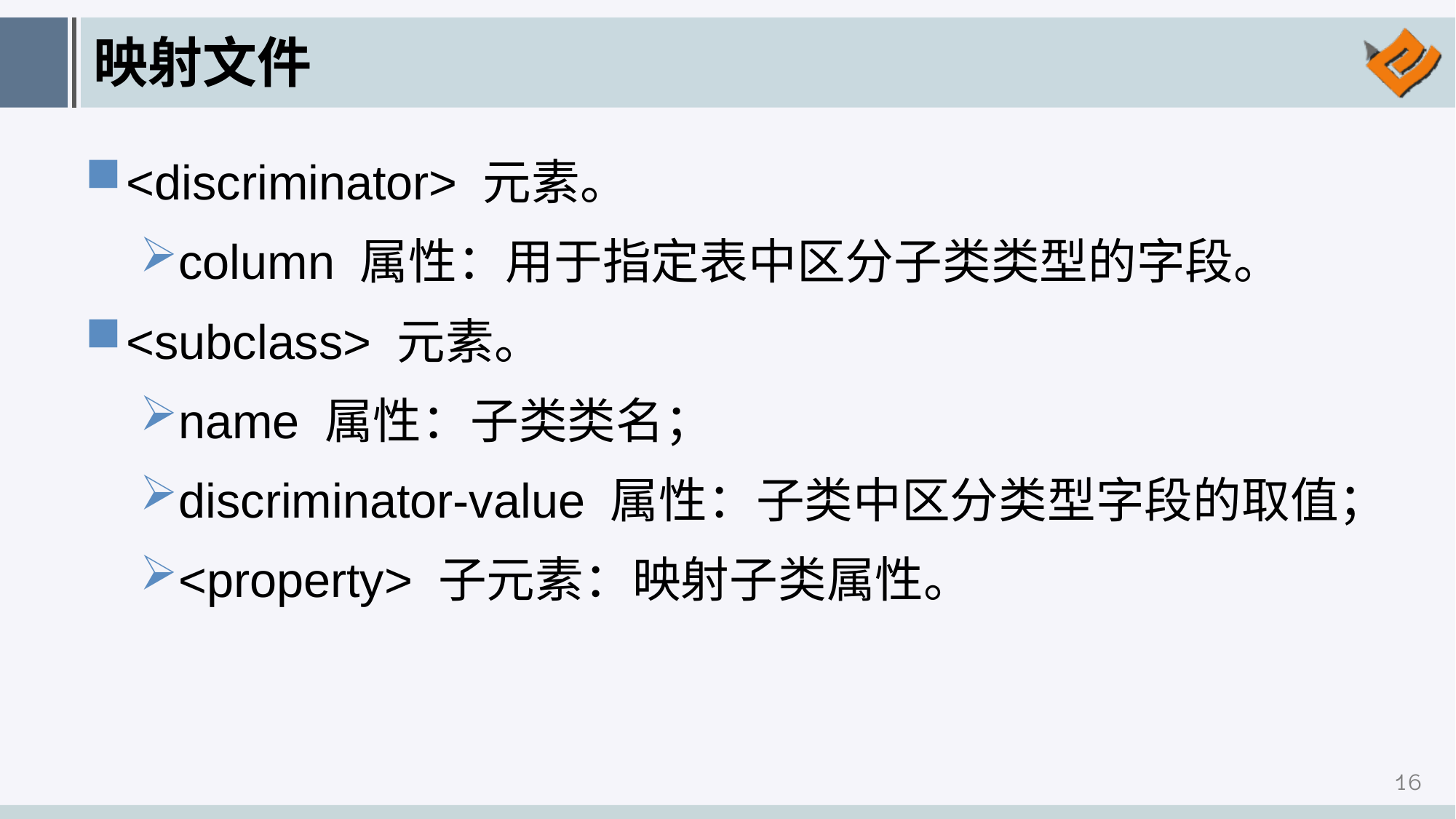

# 映射文件
<discriminator> 元素。
column 属性：用于指定表中区分子类类型的字段。
<subclass> 元素。
name 属性：子类类名；
discriminator-value 属性：子类中区分类型字段的取值；
<property> 子元素：映射子类属性。